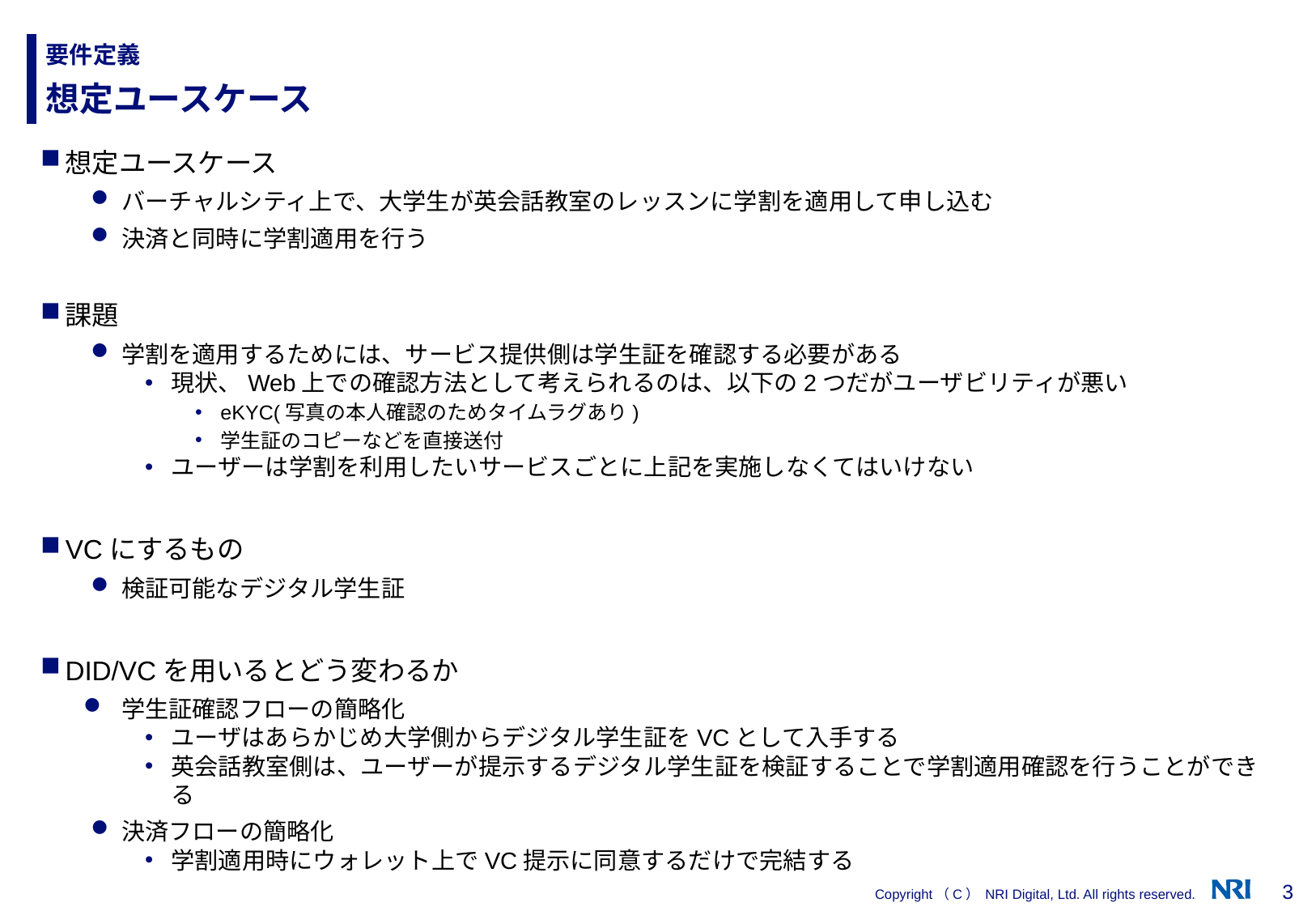

# 要件定義
想定ユースケース
想定ユースケース
バーチャルシティ上で、大学生が英会話教室のレッスンに学割を適用して申し込む
決済と同時に学割適用を行う

課題
学割を適用するためには、サービス提供側は学生証を確認する必要がある
現状、Web上での確認方法として考えられるのは、以下の2つだがユーザビリティが悪い
eKYC(写真の本人確認のためタイムラグあり)
学生証のコピーなどを直接送付
ユーザーは学割を利用したいサービスごとに上記を実施しなくてはいけない

VCにするもの
検証可能なデジタル学生証

DID/VCを用いるとどう変わるか
学生証確認フローの簡略化
ユーザはあらかじめ大学側からデジタル学生証をVCとして入手する
英会話教室側は、ユーザーが提示するデジタル学生証を検証することで学割適用確認を行うことができる
決済フローの簡略化
学割適用時にウォレット上でVC提示に同意するだけで完結する